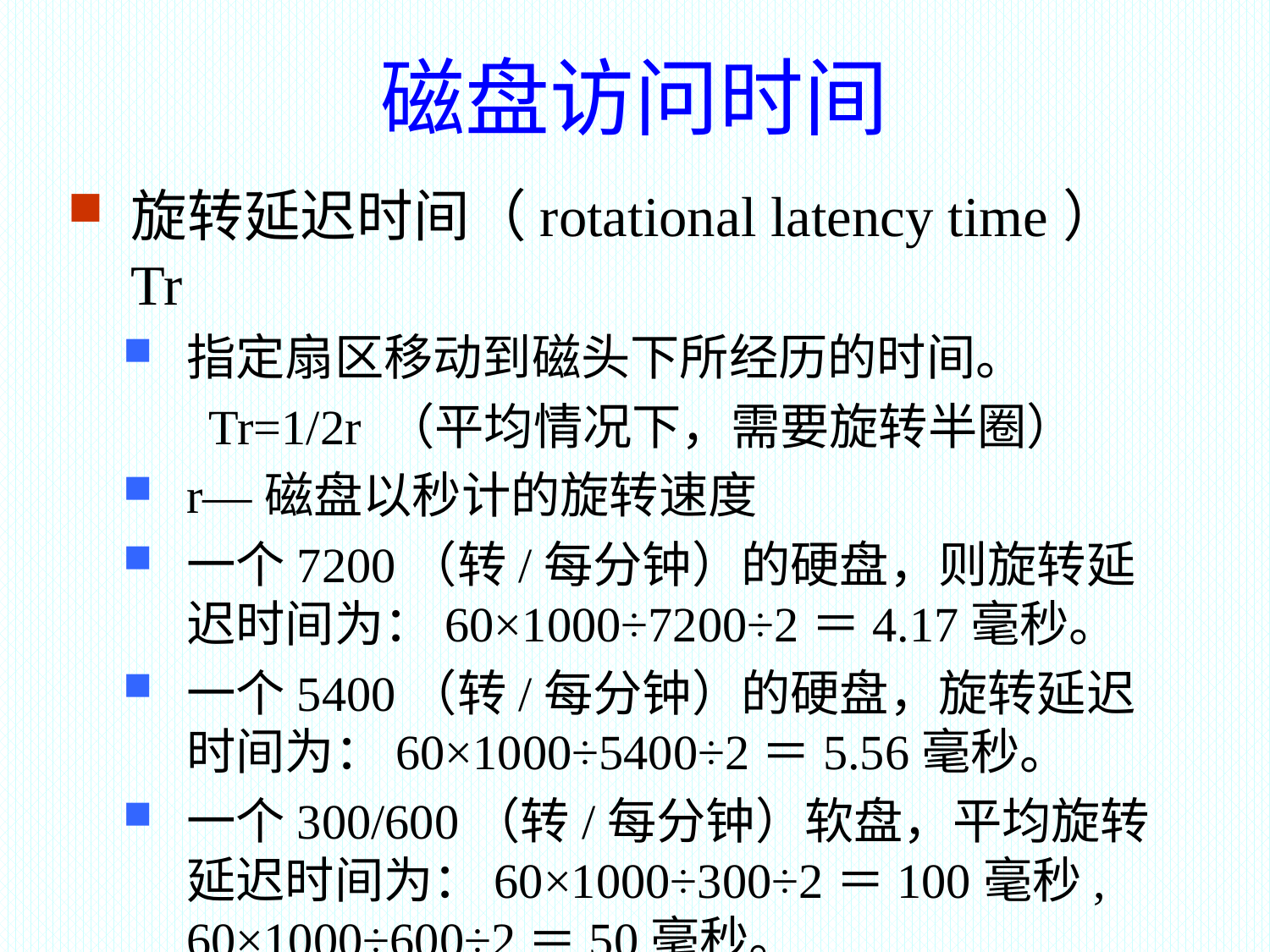

磁盘访问时间
旋转延迟时间（rotational latency time）Tr
指定扇区移动到磁头下所经历的时间。
       Tr=1/2r （平均情况下，需要旋转半圈）
r—磁盘以秒计的旋转速度
一个7200（转/每分钟）的硬盘，则旋转延迟时间为：60×1000÷7200÷2＝4.17毫秒。
一个5400（转/每分钟）的硬盘，旋转延迟时间为：60×1000÷5400÷2＝5.56毫秒。
一个300/600（转/每分钟）软盘，平均旋转延迟时间为：60×1000÷300÷2＝100毫秒,  60×1000÷600÷2＝50毫秒。